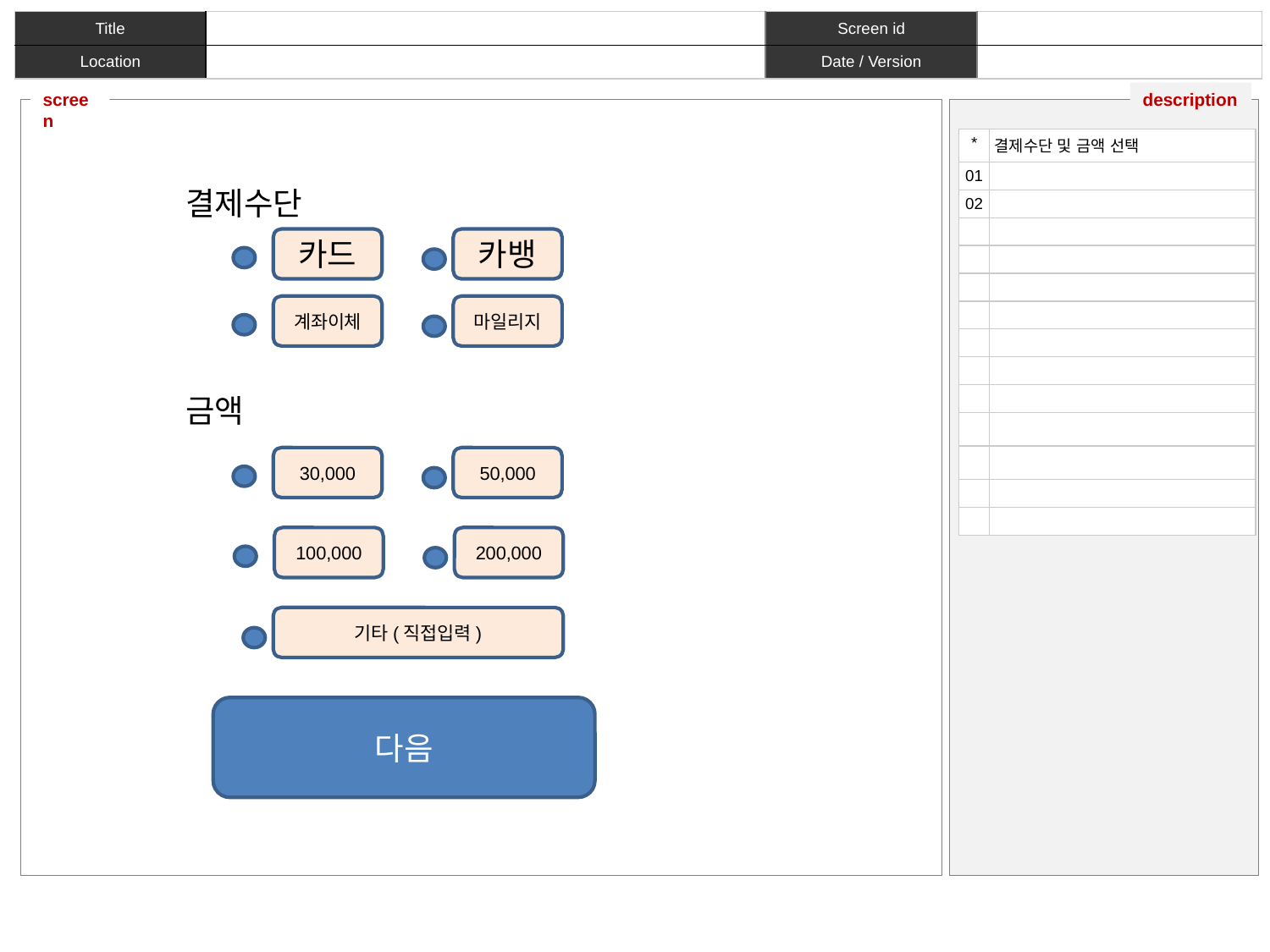

| \* | 결제수단 및 금액 선택 |
| --- | --- |
| 01 |  |
| 02 |  |
|  |  |
|  |  |
|  |  |
|  |  |
|  |  |
|  |  |
|  |  |
|  |  |
|  |  |
|  |  |
|  |  |
결제수단
카드
카뱅

계좌이체
마일리지

금액
30,000
50,000

100,000
200,000

기타(직접입력)

다음